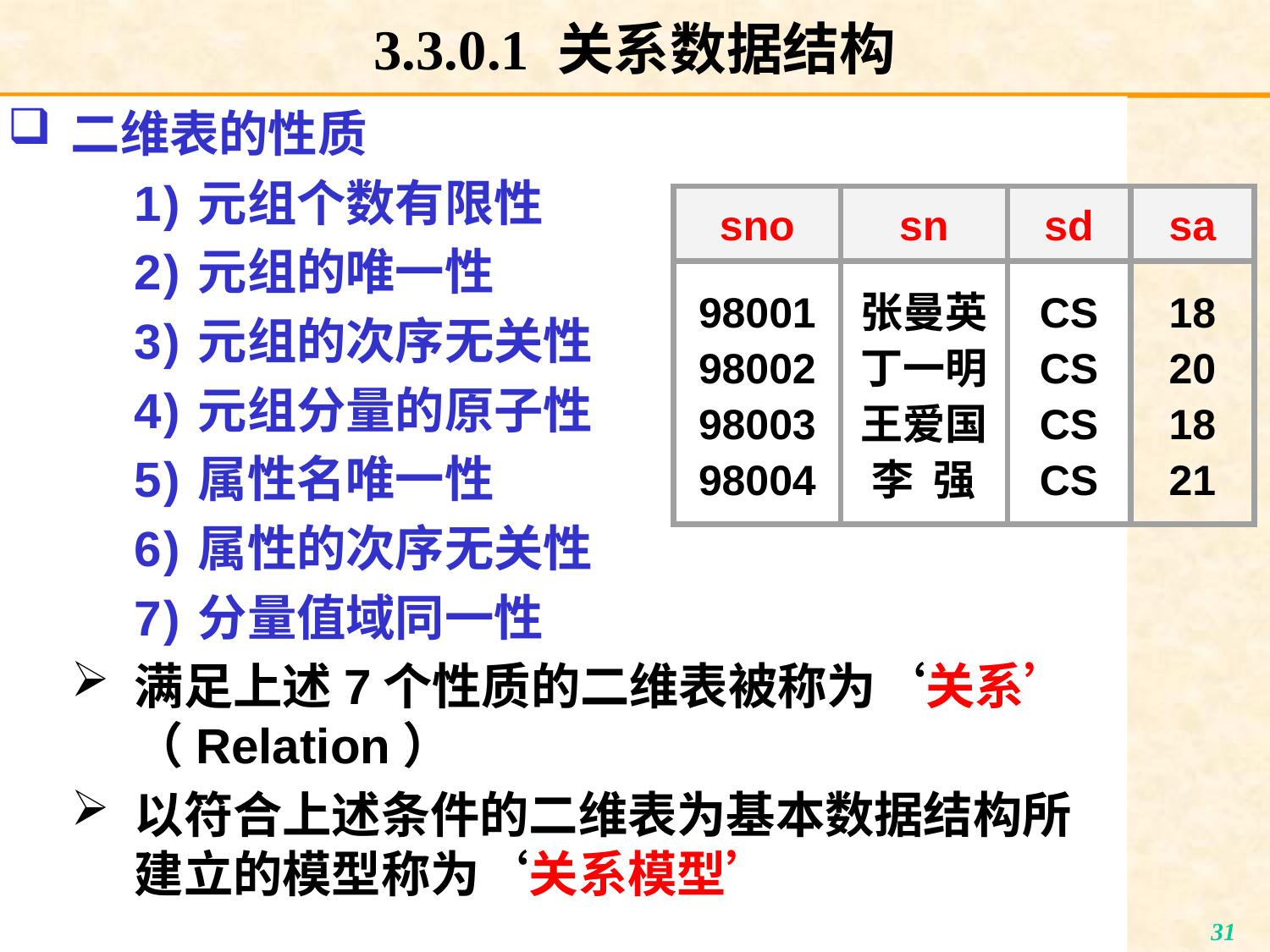

# 3.3.0.1 关系数据结构
二维表的性质
元组个数有限性
元组的唯一性
元组的次序无关性
元组分量的原子性
属性名唯一性
属性的次序无关性
分量值域同一性
满足上述7个性质的二维表被称为‘关系’
（Relation）
以符合上述条件的二维表为基本数据结构所建立的模型称为‘关系模型’

sno

sn

sd

sa

98001
98002
98003
98004

张曼英
丁一明
王爱国
李  强

CS
CS
CS
CS

18
20
18
21
31
2007年度-教育部-IBM精品课程-南京大学计算机科学与技术系